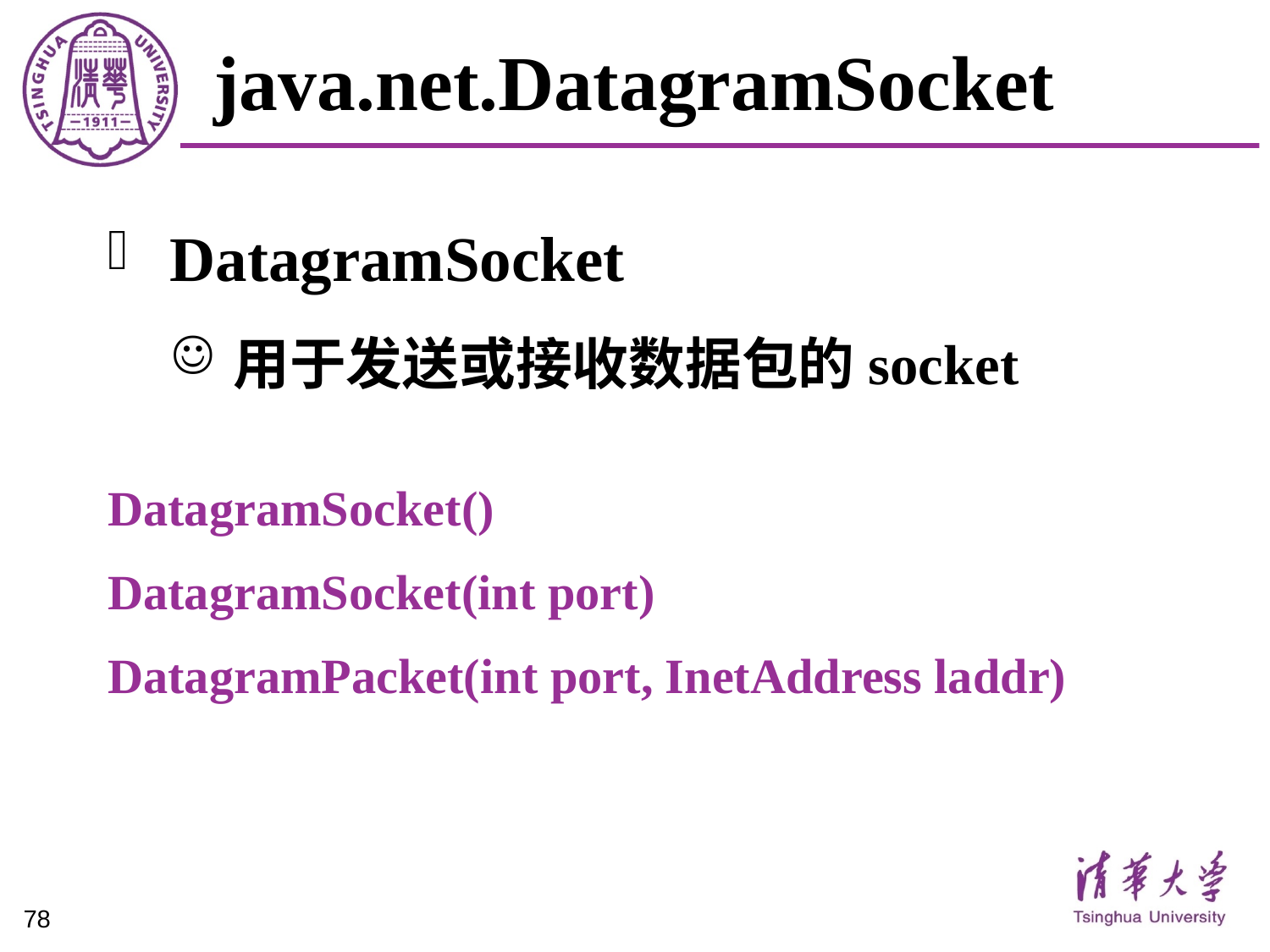

# java.net.DatagramSocket
DatagramSocket
用于发送或接收数据包的socket
DatagramSocket()
DatagramSocket(int port)
DatagramPacket(int port, InetAddress laddr)
78